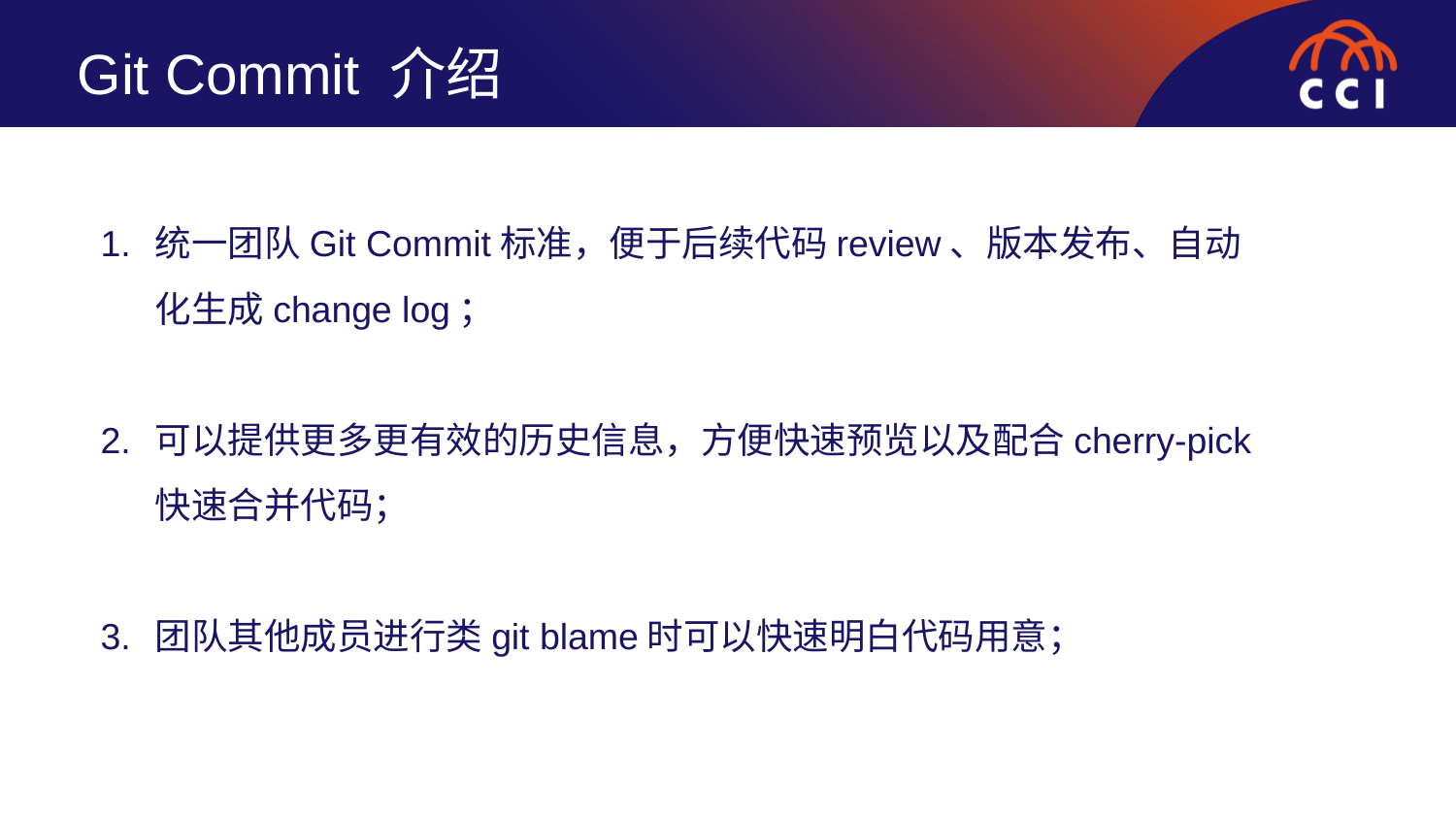

Git Commit 介绍
统一团队Git Commit标准，便于后续代码review、版本发布、自动化生成change log；

可以提供更多更有效的历史信息，方便快速预览以及配合cherry-pick快速合并代码；

团队其他成员进行类git blame时可以快速明白代码用意；